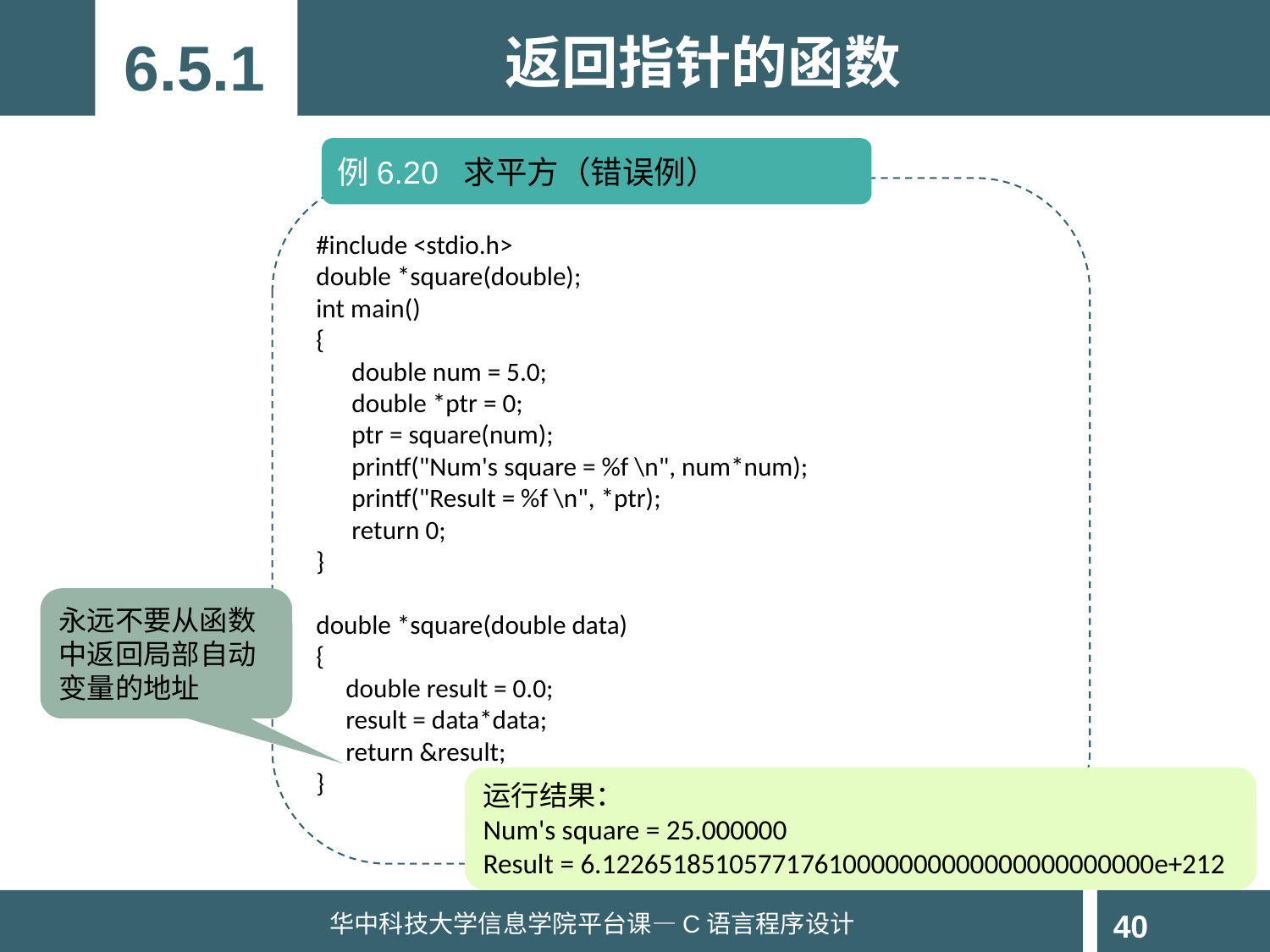

返回指针的函数
6.5.1
例6.20  求平方（错误例）

#include <stdio.h>
double *square(double);
int main()
{
      double num = 5.0;
      double *ptr = 0;
      ptr = square(num);
      printf("Num's square = %f \n", num*num);
      printf("Result = %f \n", *ptr);
      return 0;
}

double *square(double data)
{
     double result = 0.0;
     result = data*data;
     return &result;
}

永远不要从函数中返回局部自动变量的地址
运行结果：
Num's square = 25.000000
Result = 6.122651851057717610000000000000000000000e+212